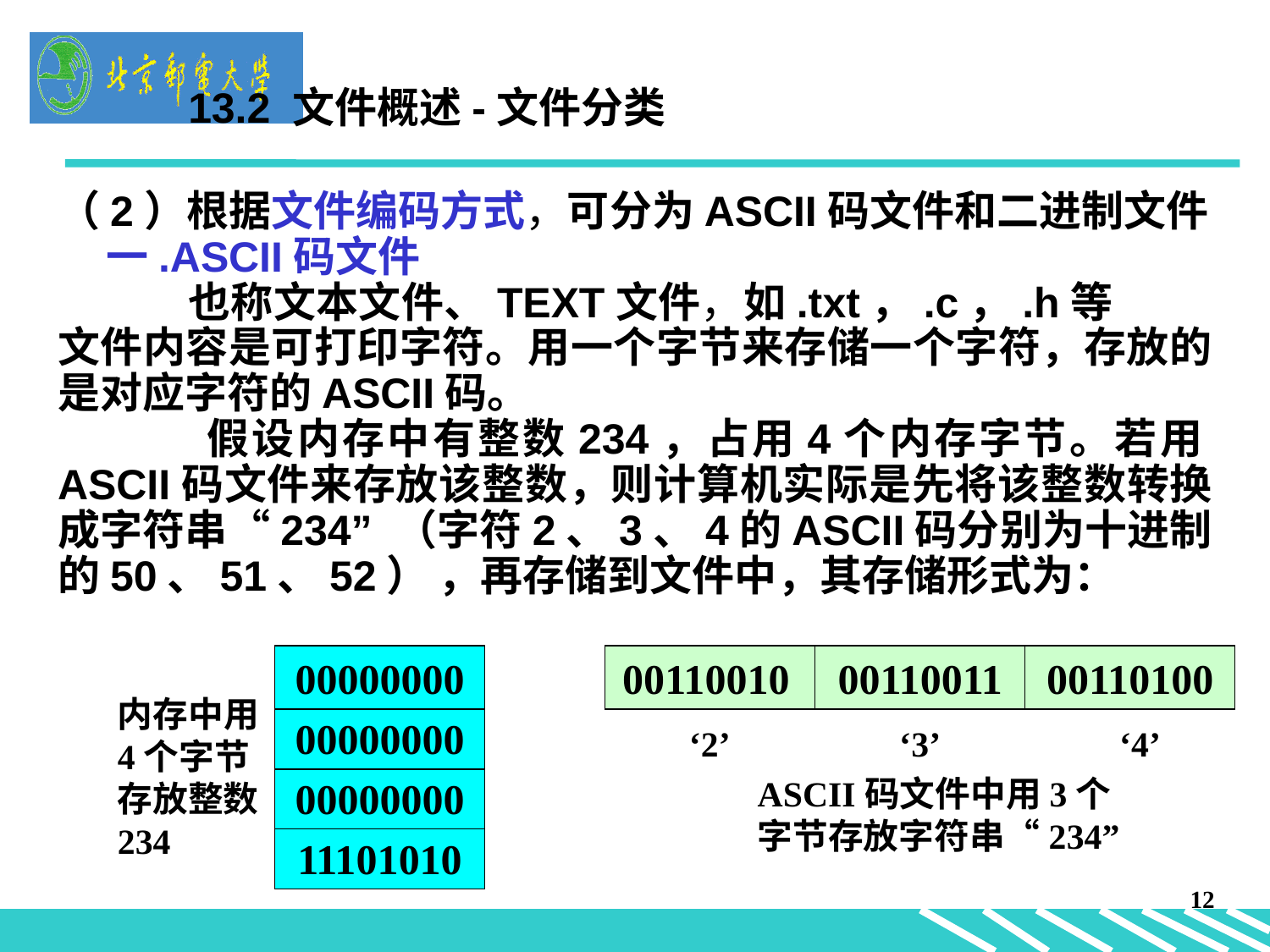

13.2 文件概述-文件分类
（2）根据文件编码方式，可分为ASCII码文件和二进制文件
    一.ASCII码文件
        	也称文本文件、TEXT文件，如.txt，.c，.h等       	文件内容是可打印字符。用一个字节来存储一个字符，存放的是对应字符的ASCII码。
           假设内存中有整数234，占用4个内存字节。若用ASCII码文件来存放该整数，则计算机实际是先将该整数转换成字符串“234” （字符2、3、4的ASCII码分别为十进制的50、51、52） ，再存储到文件中，其存储形式为：

00000000
内存中用4个字节存放整数234
00000000
00000000
11101010
00110010
00110011
00110100
‘2’
‘3’
‘4’
ASCII码文件中用3个字节存放字符串“234”
12